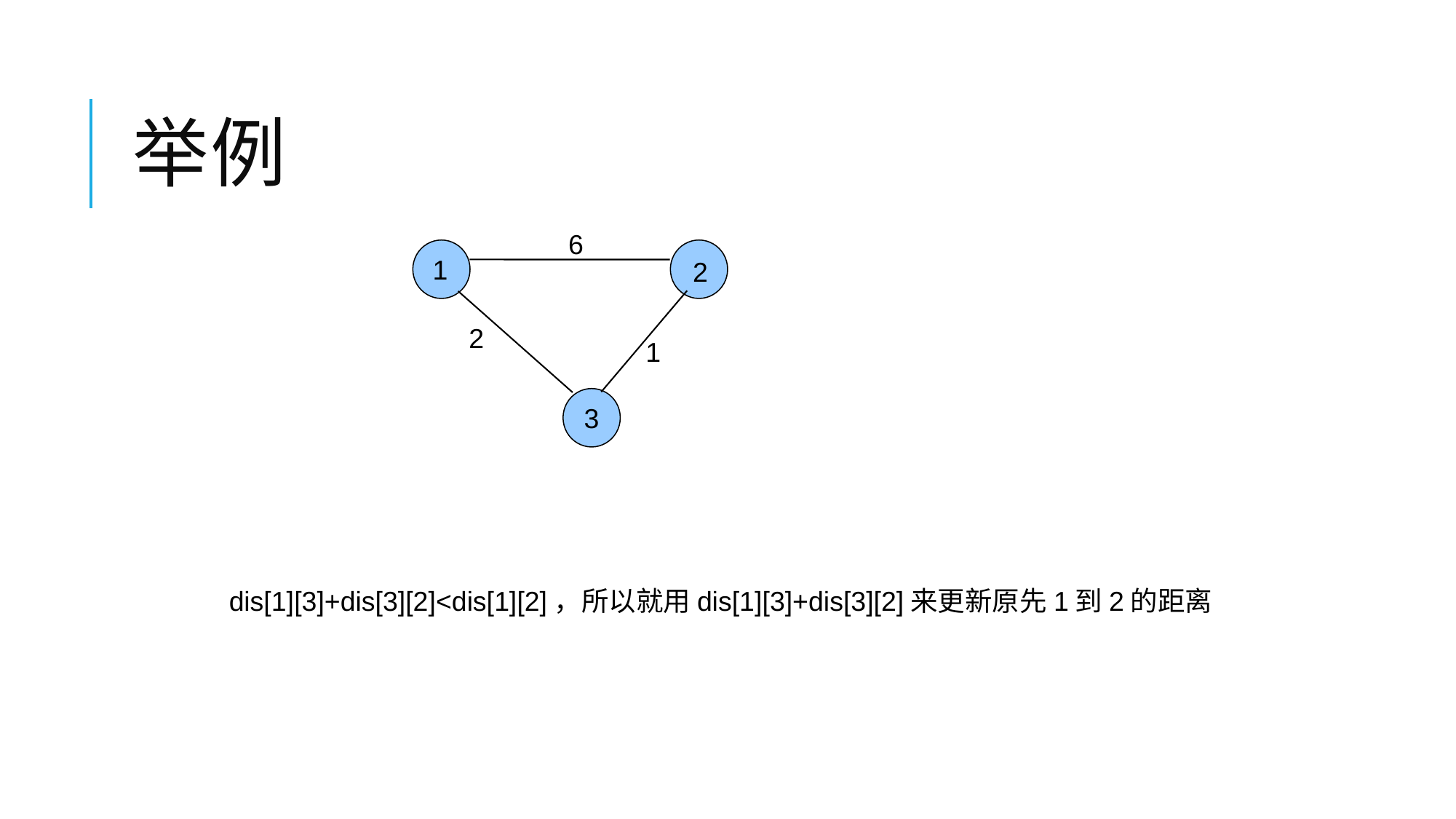

# 举例
6

   1

    2

2

1

    3

dis[1][3]+dis[3][2]<dis[1][2]，所以就用dis[1][3]+dis[3][2]来更新原先1到2的距离